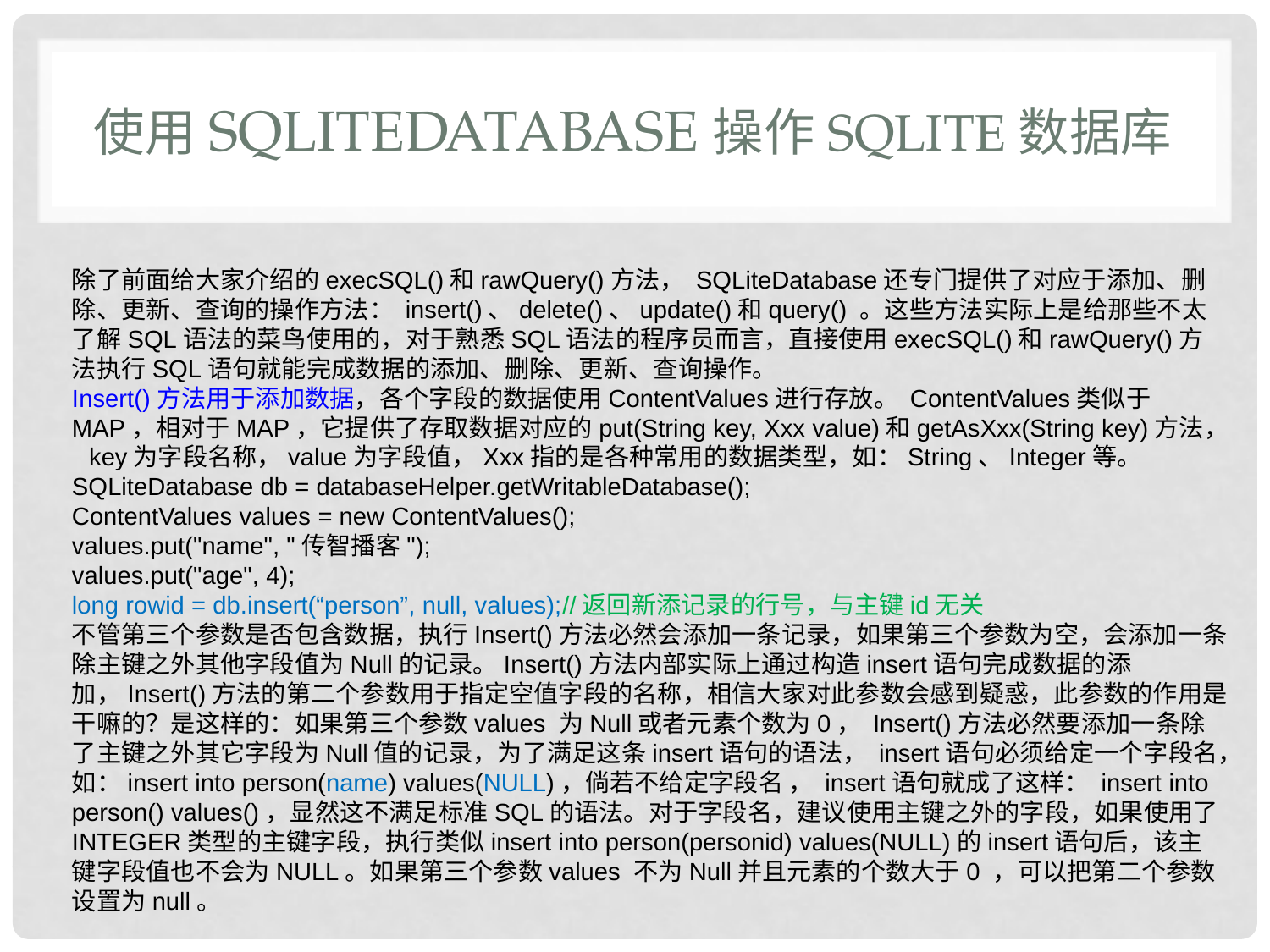

# 使用SQLiteDatabase操作SQLite数据库
除了前面给大家介绍的execSQL()和rawQuery()方法， SQLiteDatabase还专门提供了对应于添加、删除、更新、查询的操作方法： insert()、delete()、update()和query() 。这些方法实际上是给那些不太了解SQL语法的菜鸟使用的，对于熟悉SQL语法的程序员而言，直接使用execSQL()和rawQuery()方法执行SQL语句就能完成数据的添加、删除、更新、查询操作。
Insert()方法用于添加数据，各个字段的数据使用ContentValues进行存放。 ContentValues类似于MAP，相对于MAP，它提供了存取数据对应的put(String key, Xxx value)和getAsXxx(String key)方法，  key为字段名称，value为字段值，Xxx指的是各种常用的数据类型，如：String、Integer等。
SQLiteDatabase db = databaseHelper.getWritableDatabase();
ContentValues values = new ContentValues();
values.put("name", "传智播客");
values.put("age", 4);
long rowid = db.insert(“person”, null, values);//返回新添记录的行号，与主键id无关
不管第三个参数是否包含数据，执行Insert()方法必然会添加一条记录，如果第三个参数为空，会添加一条除主键之外其他字段值为Null的记录。Insert()方法内部实际上通过构造insert语句完成数据的添加，Insert()方法的第二个参数用于指定空值字段的名称，相信大家对此参数会感到疑惑，此参数的作用是干嘛的？是这样的：如果第三个参数values 为Null或者元素个数为0， Insert()方法必然要添加一条除了主键之外其它字段为Null值的记录，为了满足这条insert语句的语法， insert语句必须给定一个字段名，如：insert into person(name) values(NULL)，倘若不给定字段名 ， insert语句就成了这样： insert into person() values()，显然这不满足标准SQL的语法。对于字段名，建议使用主键之外的字段，如果使用了INTEGER类型的主键字段，执行类似insert into person(personid) values(NULL)的insert语句后，该主键字段值也不会为NULL。如果第三个参数values 不为Null并且元素的个数大于0 ，可以把第二个参数设置为null。